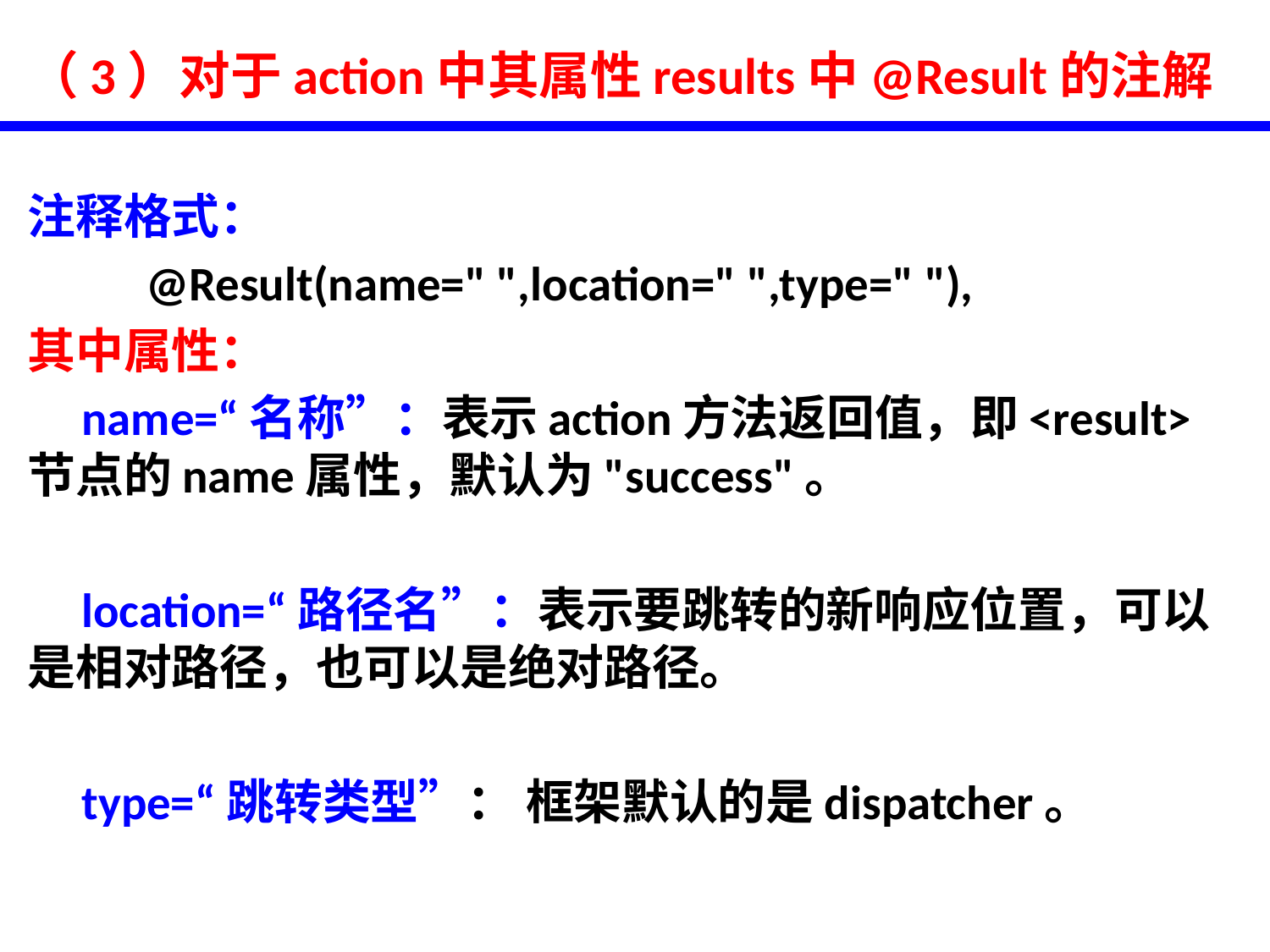

（3）对于action中其属性results中@Result的注解

注释格式：
           @Result(name=" ",location=" ",type=" "),
其中属性：
     name=“名称”：表示action方法返回值，即<result>节点的name属性，默认为"success"。

     location=“路径名”：表示要跳转的新响应位置，可以是相对路径，也可以是绝对路径。

     type=“跳转类型”： 框架默认的是dispatcher。